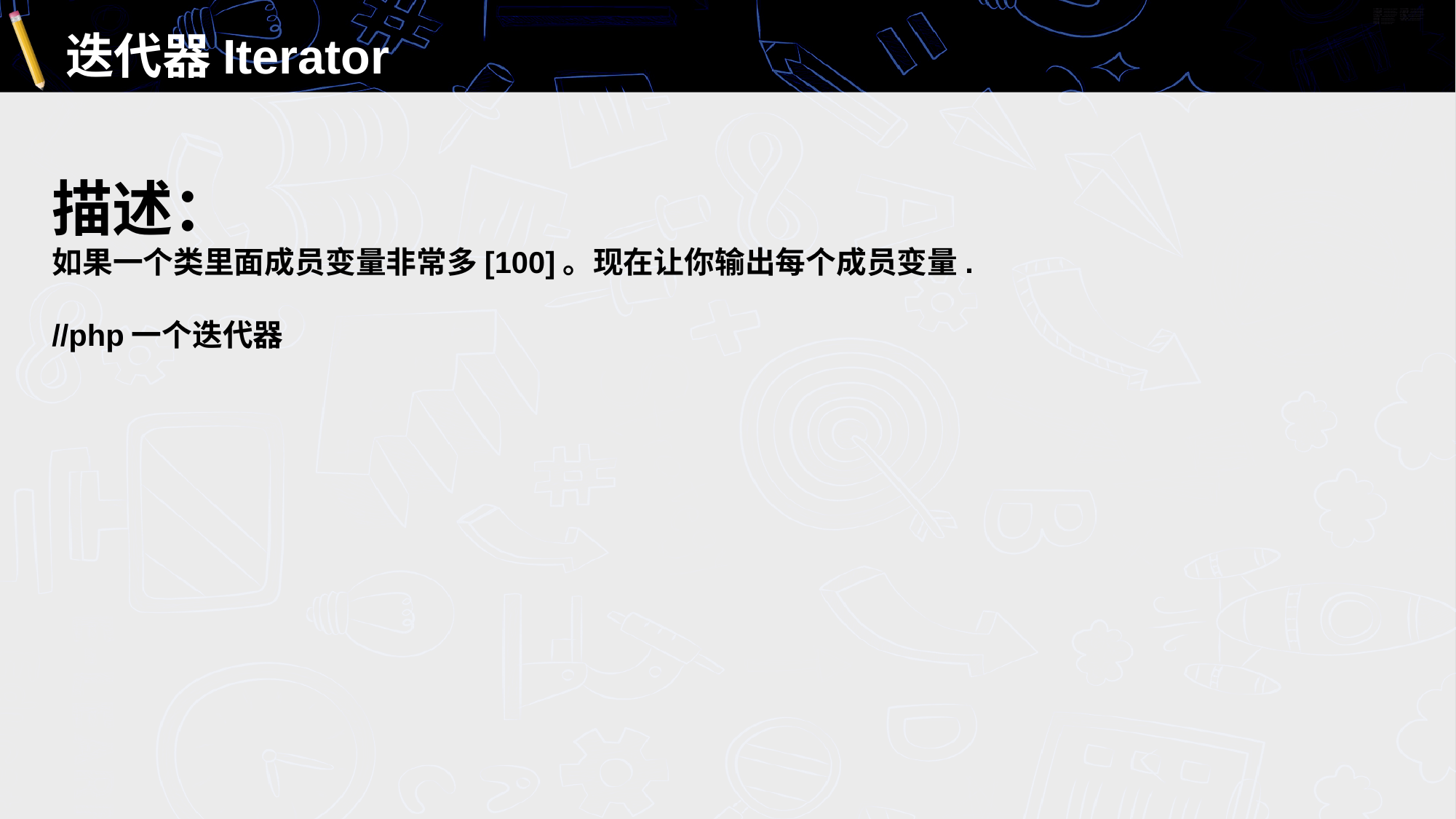

# 迭代器Iterator
描述：
如果一个类里面成员变量非常多[100]。现在让你输出每个成员变量.

//php一个迭代器